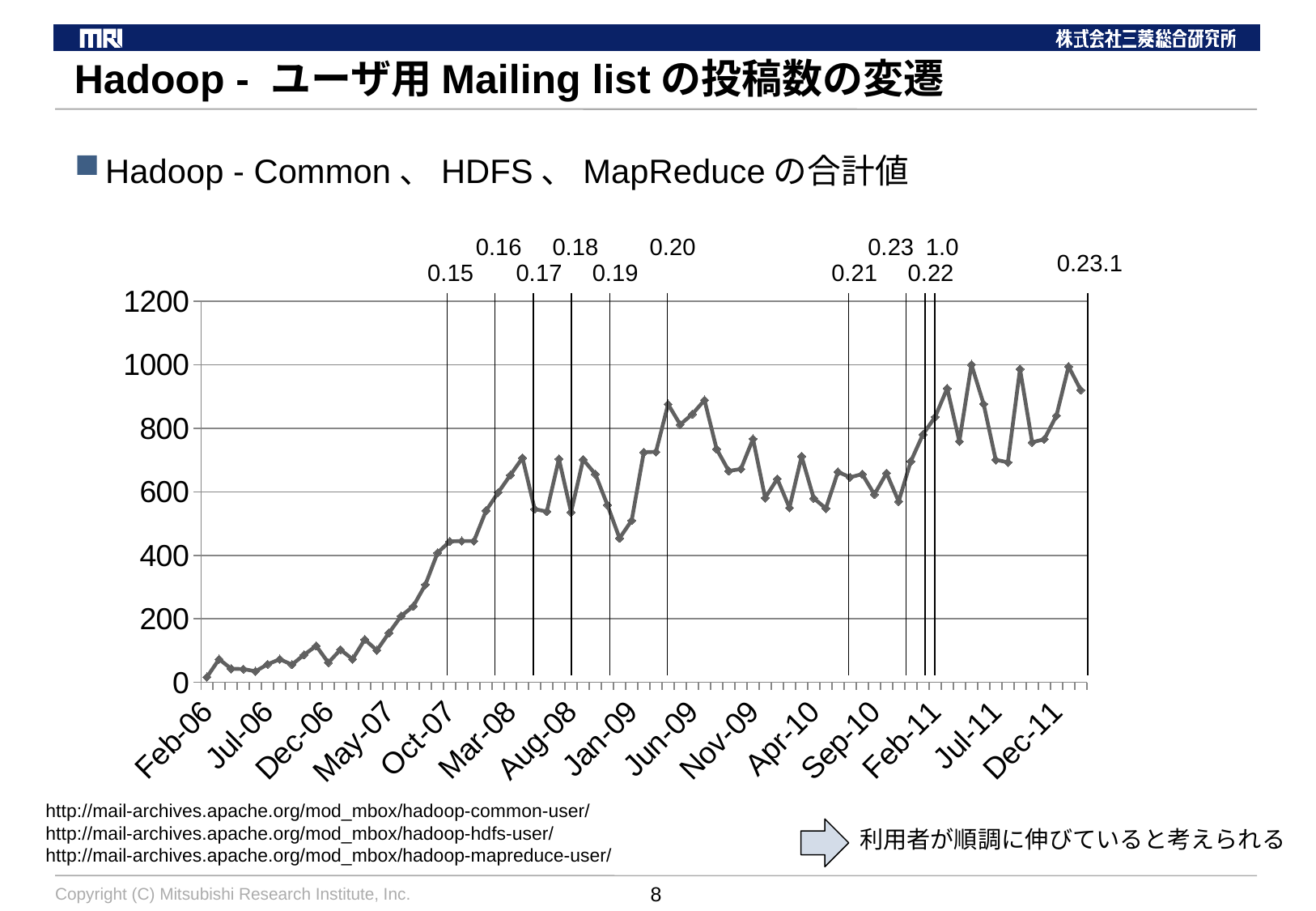

# Hadoop - ユーザ用Mailing listの投稿数の変遷
Hadoop - Common、HDFS、MapReduceの合計値
0.16
0.18
0.20
0.23
1.0
0.23.1
0.15
0.17
0.19
0.21
0.22

### Chart

| Category |  |
|---|---|
| 40940 | 921.0 |
| 40909 | 995.0 |
| 40878 | 840.0 |
| 40848 | 766.0 |
| 40817 | 756.0 |
| 40787 | 987.0 |
| 40756 | 693.0 |
| 40725 | 701.0 |
| 40695 | 877.0 |
| 40664 | 1001.0 |
| 40634 | 759.0 |
| 40603 | 926.0 |
| 40575 | 836.0 |
| 40544 | 781.0 |
| 40513 | 696.0 |
| 40483 | 570.0 |
| 40452 | 659.0 |
| 40422 | 592.0 |
| 40391 | 656.0 |
| 40360 | 646.0 |
| 40330 | 663.0 |
| 40299 | 548.0 |
| 40269 | 580.0 |
| 40238 | 712.0 |
| 40210 | 550.0 |
| 40179 | 641.0 |
| 40148 | 581.0 |
| 40118 | 767.0 |
| 40087 | 672.0 |
| 40057 | 666.0 |
| 40026 | 735.0 |
| 39995 | 889.0 |
| 39965 | 845.0 |
| 39934 | 812.0 |
| 39904 | 876.0 |
| 39873 | 726.0 |
| 39845 | 725.0 |
| 39814 | 510.0 |
| 39783 | 454.0 |
| 39753 | 559.0 |
| 39722 | 656.0 |
| 39692 | 702.0 |
| 39661 | 536.0 |
| 39630 | 704.0 |
| 39600 | 538.0 |
| 39569 | 546.0 |
| 39539 | 707.0 |
| 39508 | 653.0 |
| 39479 | 598.0 |
| 39448 | 541.0 |
| 39417 | 445.0 |
| 39387 | 445.0 |
| 39356 | 444.0 |
| 39326 | 408.0 |
| 39295 | 308.0 |
| 39264 | 240.0 |
| 39234 | 209.0 |
| 39203 | 156.0 |
| 39173 | 101.0 |
| 39142 | 135.0 |
| 39114 | 73.0 |
| 39083 | 103.0 |
| 39052 | 62.0 |
| 39022 | 115.0 |
| 38991 | 87.0 |
| 38961 | 56.0 |
| 38930 | 73.0 |
| 38899 | 57.0 |
| 38869 | 35.0 |
| 38838 | 42.0 |
| 38808 | 43.0 |
| 38777 | 73.0 |
| 38749 | 17.0 |
| http://mail-archives.apache.org/mod\_mbox/hadoop-common-user/ |
| --- |
| http://mail-archives.apache.org/mod\_mbox/hadoop-hdfs-user/ |
| http://mail-archives.apache.org/mod\_mbox/hadoop-mapreduce-user/ |

利用者が順調に伸びていると考えられる
Copyright (C) Mitsubishi Research Institute, Inc.
8